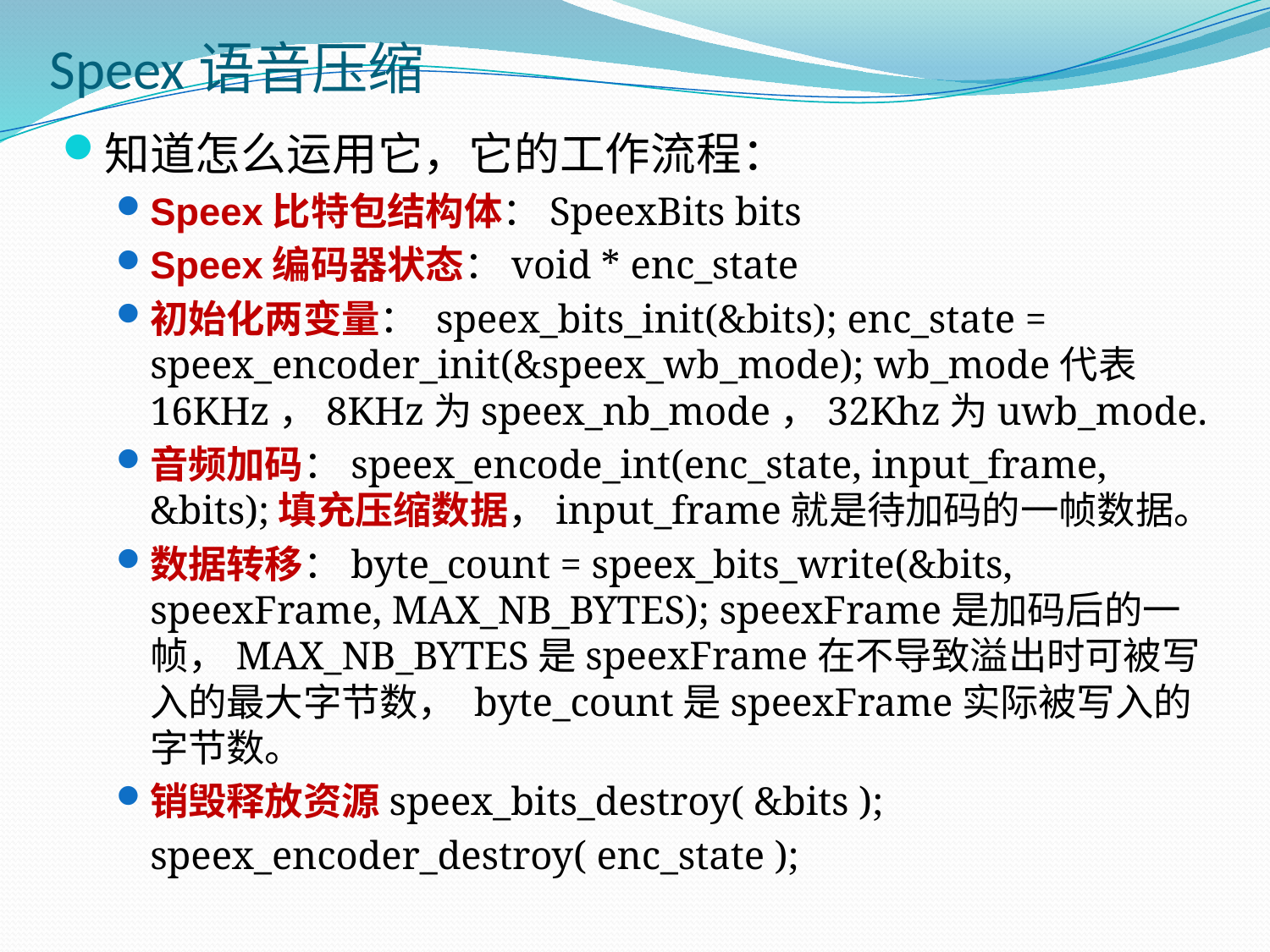

# Speex语音压缩
知道怎么运用它，它的工作流程：
Speex比特包结构体：SpeexBits bits
Speex编码器状态：void * enc_state
初始化两变量： speex_bits_init(&bits); enc_state = speex_encoder_init(&speex_wb_mode); wb_mode代表16KHz，8KHz为speex_nb_mode，32Khz为uwb_mode.
音频加码：speex_encode_int(enc_state, input_frame, &bits);填充压缩数据，input_frame就是待加码的一帧数据。
数据转移：byte_count = speex_bits_write(&bits, speexFrame, MAX_NB_BYTES); speexFrame是加码后的一帧，MAX_NB_BYTES是speexFrame在不导致溢出时可被写入的最大字节数， byte_count是speexFrame实际被写入的字节数。
销毁释放资源speex_bits_destroy( &bits );
	speex_encoder_destroy( enc_state );